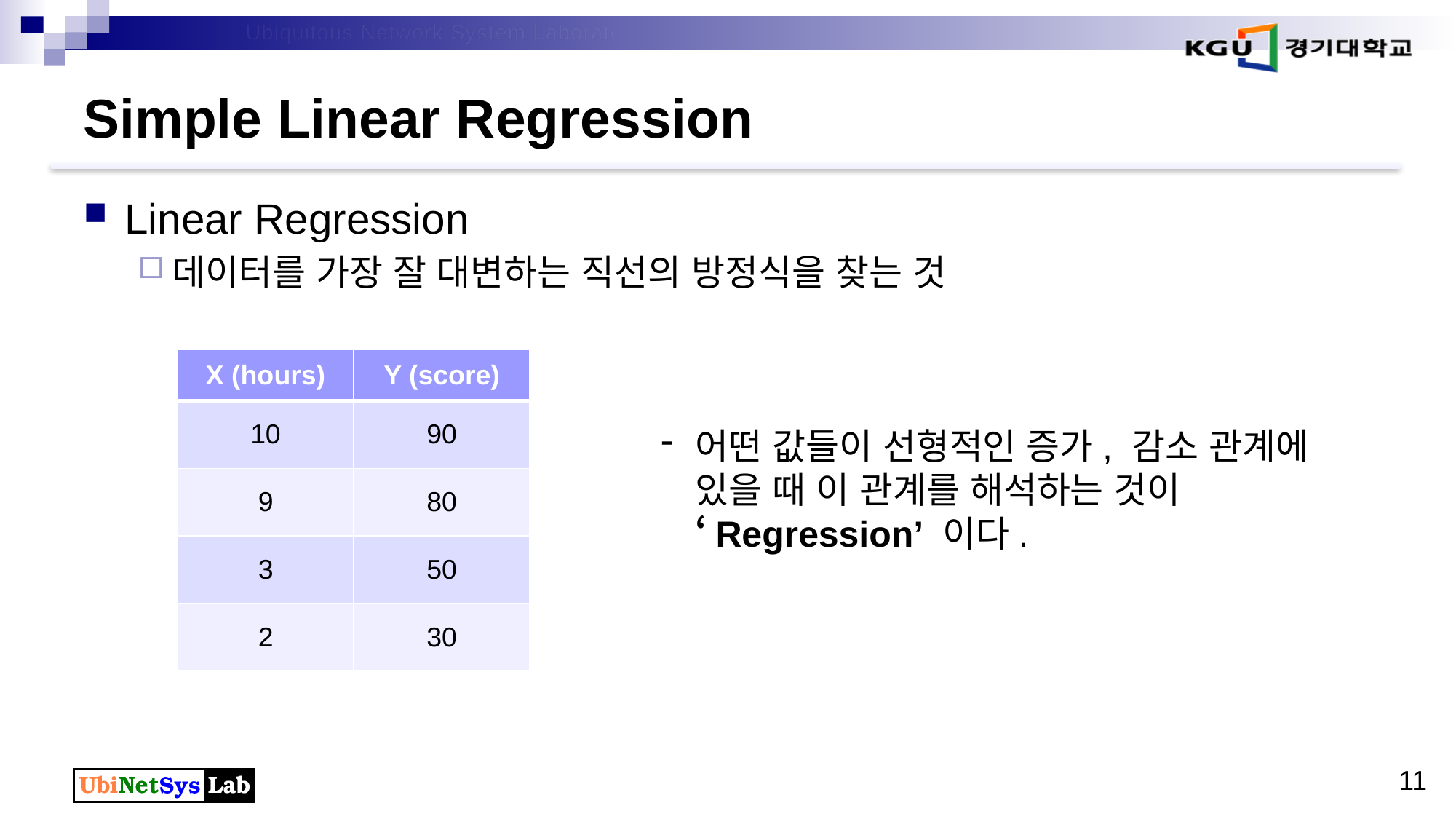

# Simple Linear Regression
Linear Regression
데이터를 가장 잘 대변하는 직선의 방정식을 찾는 것

| X (hours) | Y (score) |
| --- | --- |
| 10 | 90 |
| 9 | 80 |
| 3 | 50 |
| 2 | 30 |
어떤 값들이 선형적인 증가, 감소 관계에 있을 때 이 관계를 해석하는 것이 ‘Regression’ 이다.
11